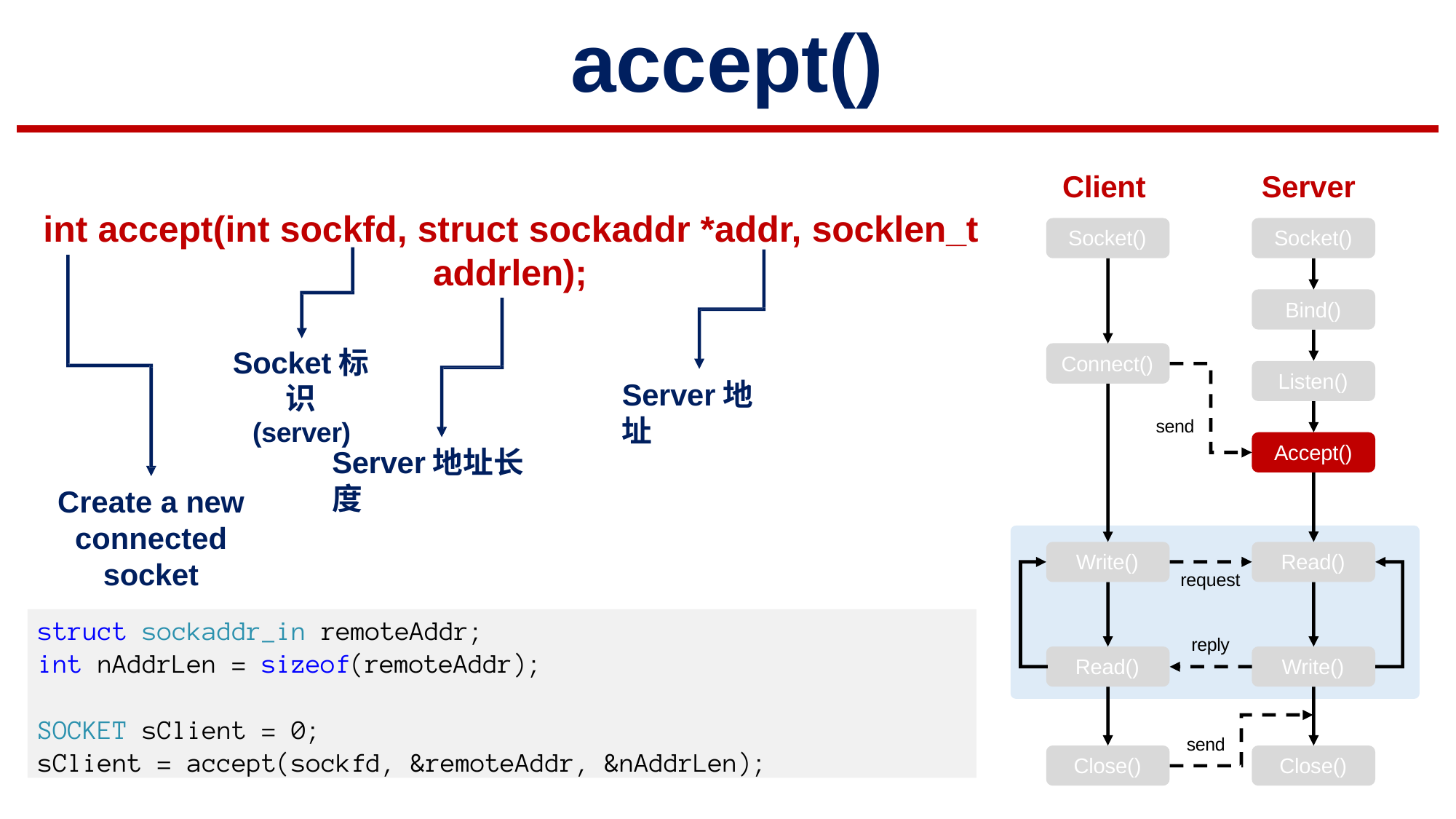

# accept()
Client
Socket()
Server
Socket()
int accept(int sockfd, struct sockaddr *addr, socklen_t addrlen);

Bind()

Socket标识
(server)
Connect()

Listen()
Server地址
send

Accept()
Server地址长度
Create a new
connected socket

Write()
Read()
request

struct sockaddr_in remoteAddr;
int nAddrLen = sizeof(remoteAddr);

SOCKET sClient = 0;
sClient = accept(sockfd, &remoteAddr, &nAddrLen);
reply

Read()
Write()
send

Close()
Close()